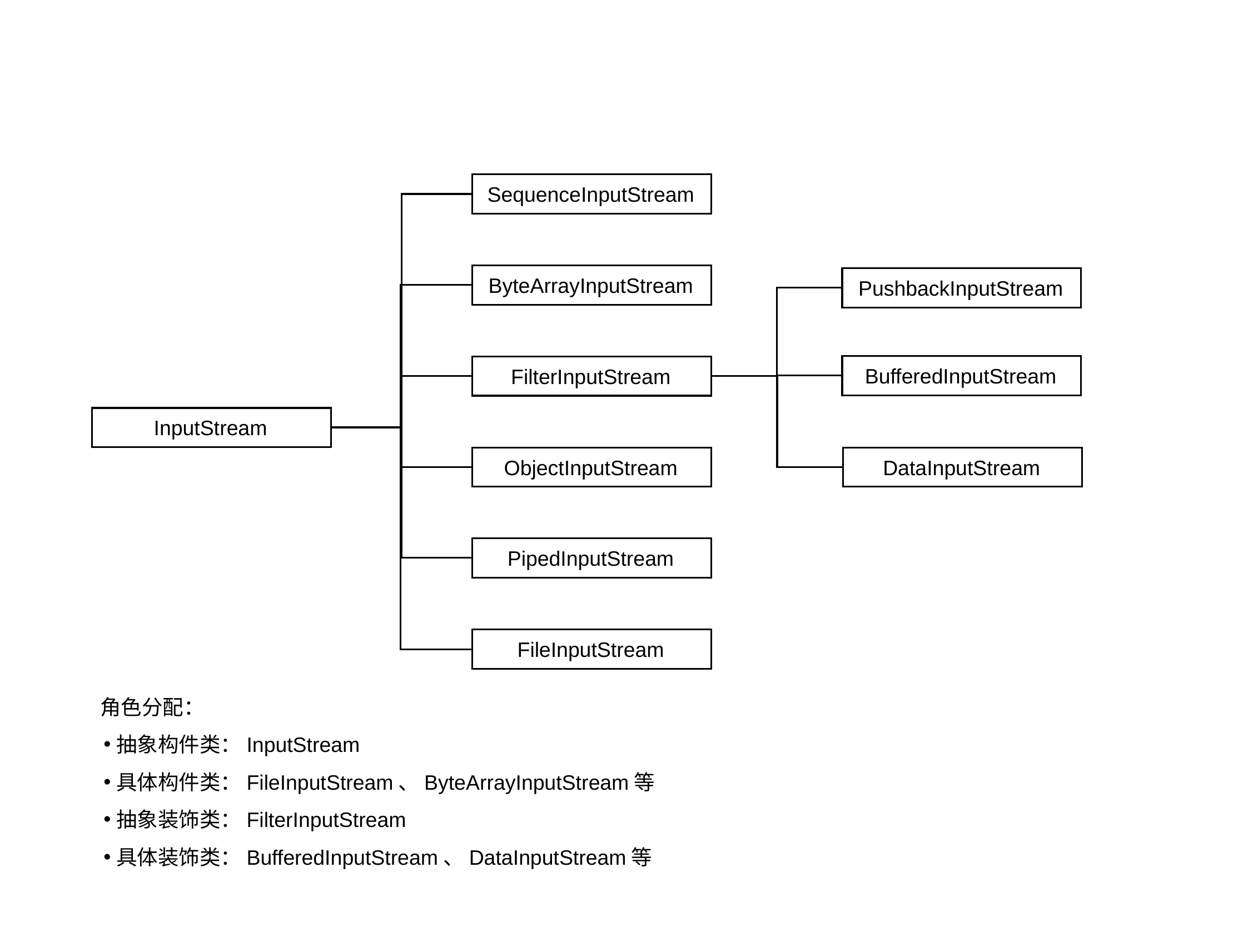

SequenceInputStream

ByteArrayInputStream

PushbackInputStream

BufferedInputStream

FilterInputStream

InputStream

ObjectInputStream

DataInputStream

PipedInputStream

FileInputStream
角色分配：
抽象构件类：InputStream
具体构件类：FileInputStream、ByteArrayInputStream等
抽象装饰类：FilterInputStream
具体装饰类：BufferedInputStream、DataInputStream等